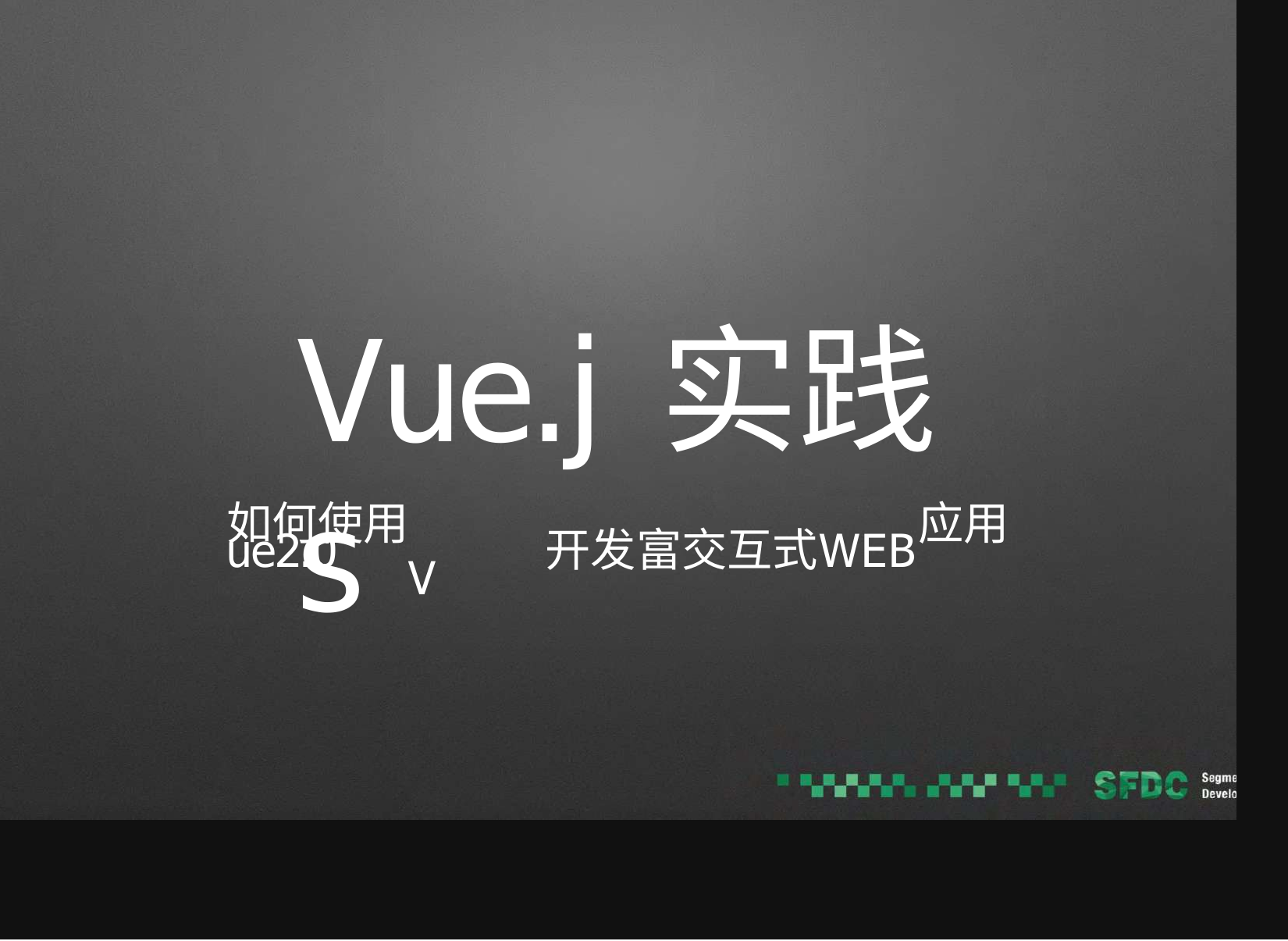

# Vue.js
实践
如何使用	ue2.0
V
应用
WEB
开发富交互式